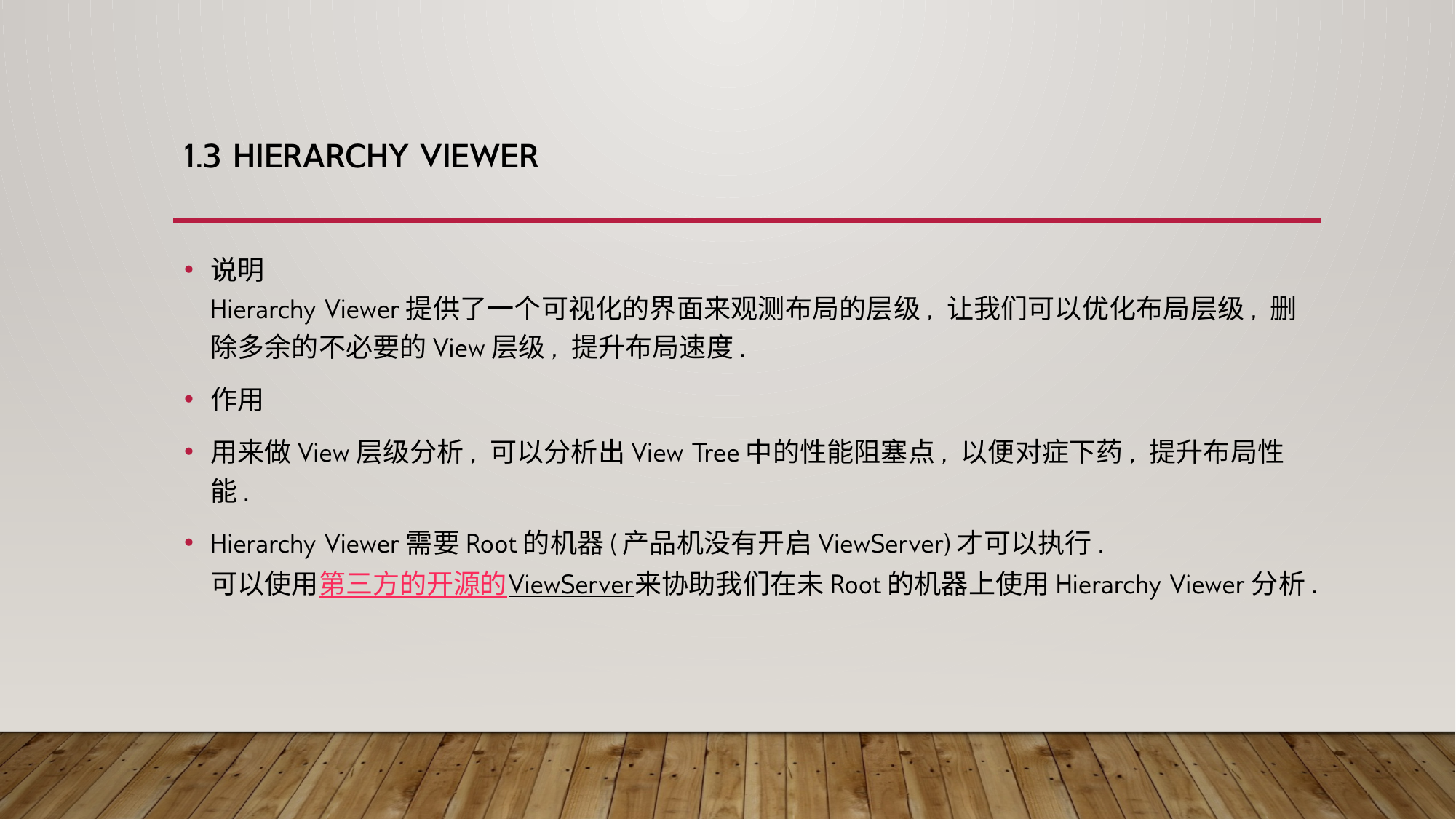

# 1.3 Hierarchy Viewer
说明
Hierarchy Viewer提供了一个可视化的界面来观测布局的层级, 让我们可以优化布局层级, 删除多余的不必要的View层级, 提升布局速度.
作用
用来做View层级分析, 可以分析出View Tree中的性能阻塞点, 以便对症下药, 提升布局性能.
Hierarchy Viewer需要Root的机器(产品机没有开启ViewServer)才可以执行.
可以使用第三方的开源的ViewServer来协助我们在未Root的机器上使用Hierarchy Viewer分析.